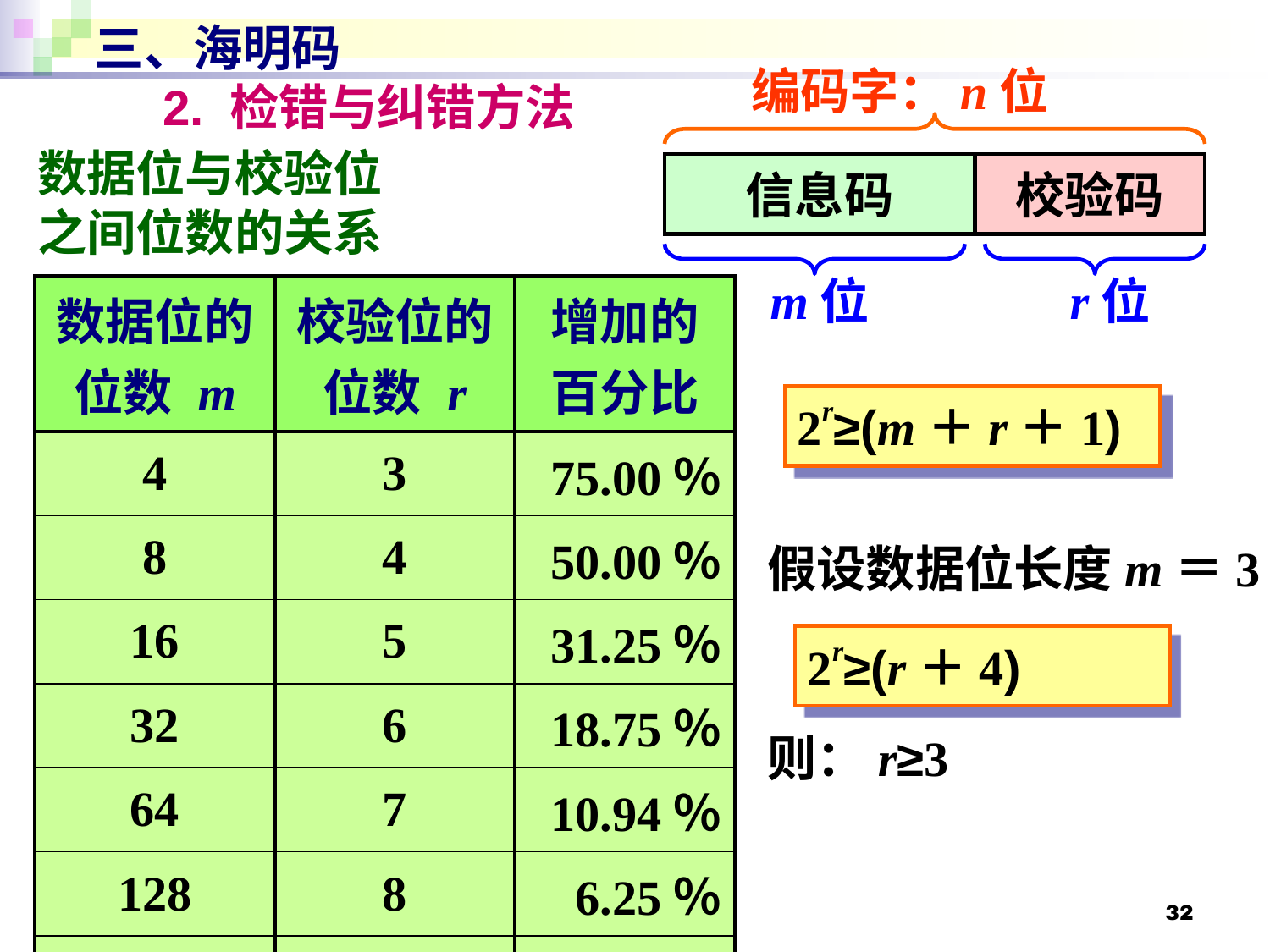

# 三、海明码 2. 检错与纠错方法
编码字：n位

数据位与校验位
之间位数的关系

信息码
校验码
m位
r位
| 数据位的 位数 m | 校验位的 位数 r | 增加的 百分比 |
| --- | --- | --- |
| 4 | 3 | 75.00％ |
| 8 | 4 | 50.00％ |
| 16 | 5 | 31.25％ |
| 32 | 6 | 18.75％ |
| 64 | 7 | 10.94％ |
| 128 | 8 | 6.25％ |
| 256 | 9 | 3.52％ |
2r≥(m＋r＋1)
假设数据位长度m＝3，

则：r≥3
2r≥(r＋4)
32